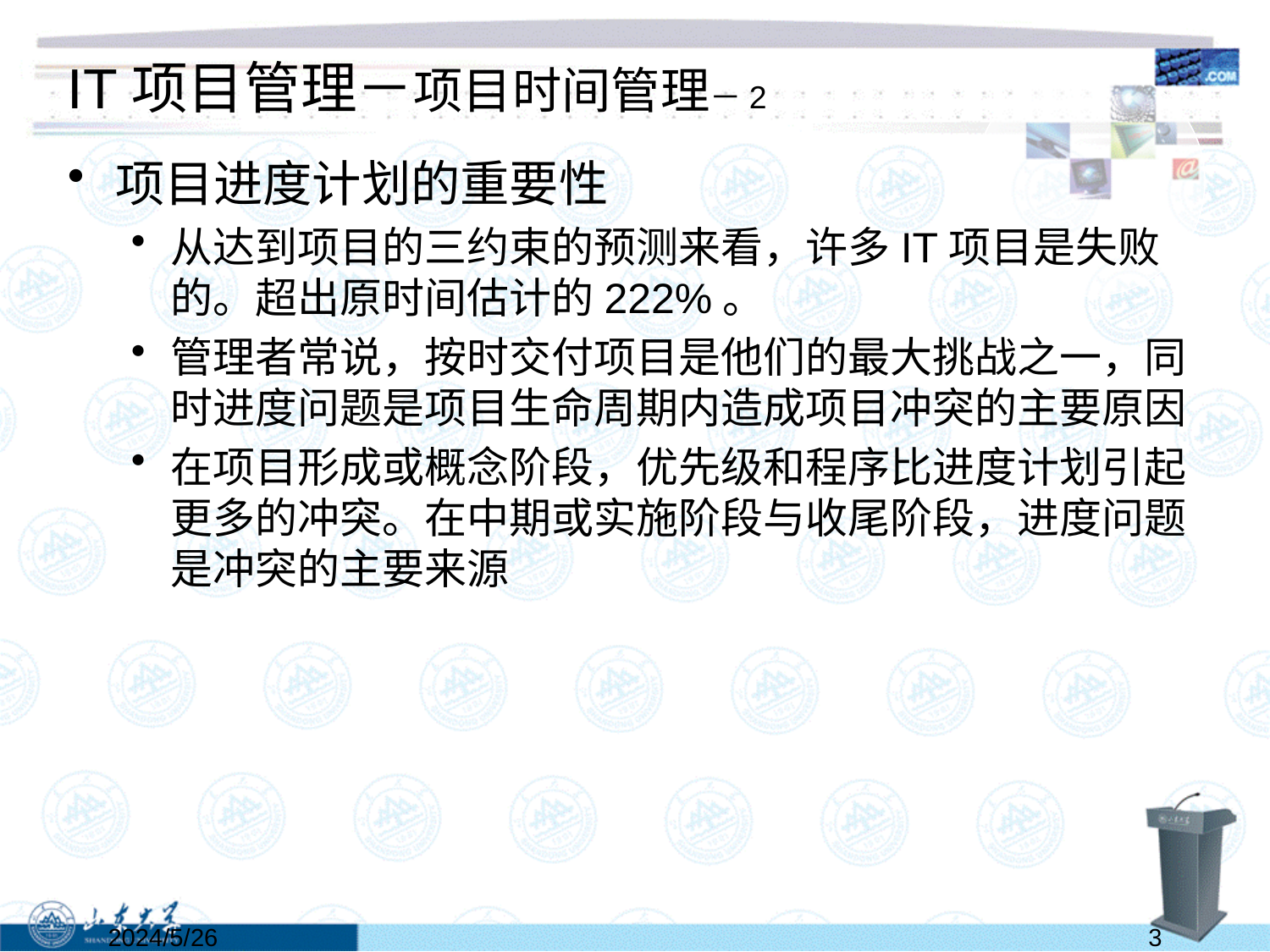

# IT项目管理－项目时间管理－2
项目进度计划的重要性
从达到项目的三约束的预测来看，许多IT项目是失败的。超出原时间估计的222%。
管理者常说，按时交付项目是他们的最大挑战之一，同时进度问题是项目生命周期内造成项目冲突的主要原因
在项目形成或概念阶段，优先级和程序比进度计划引起更多的冲突。在中期或实施阶段与收尾阶段，进度问题是冲突的主要来源
2024/5/26
3